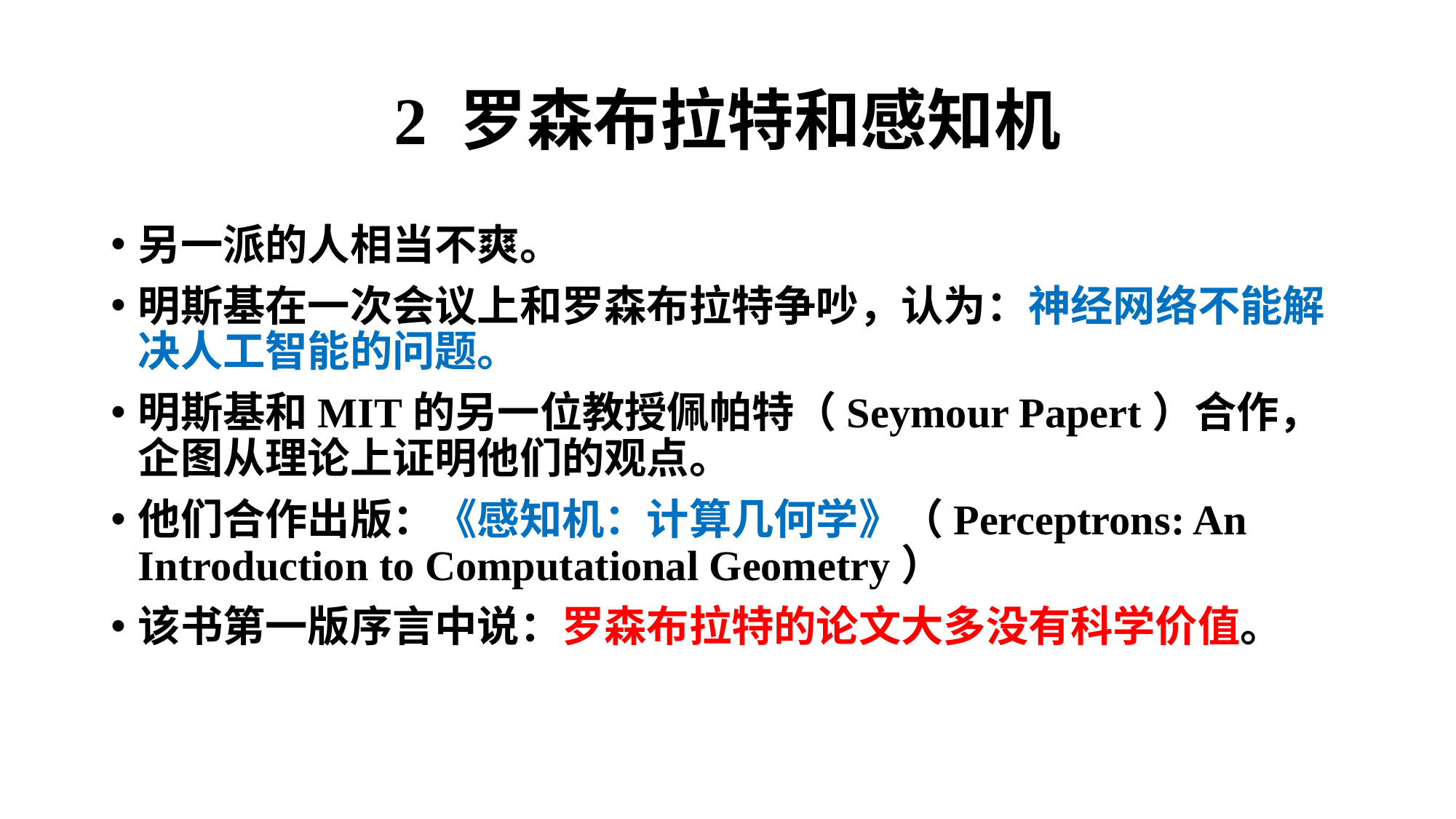

# 2 罗森布拉特和感知机
另一派的人相当不爽。
明斯基在一次会议上和罗森布拉特争吵，认为：神经网络不能解决人工智能的问题。
明斯基和MIT的另一位教授佩帕特（Seymour Papert）合作，企图从理论上证明他们的观点。
他们合作出版：《感知机：计算几何学》（Perceptrons: An Introduction to Computational Geometry）
该书第一版序言中说：罗森布拉特的论文大多没有科学价值。